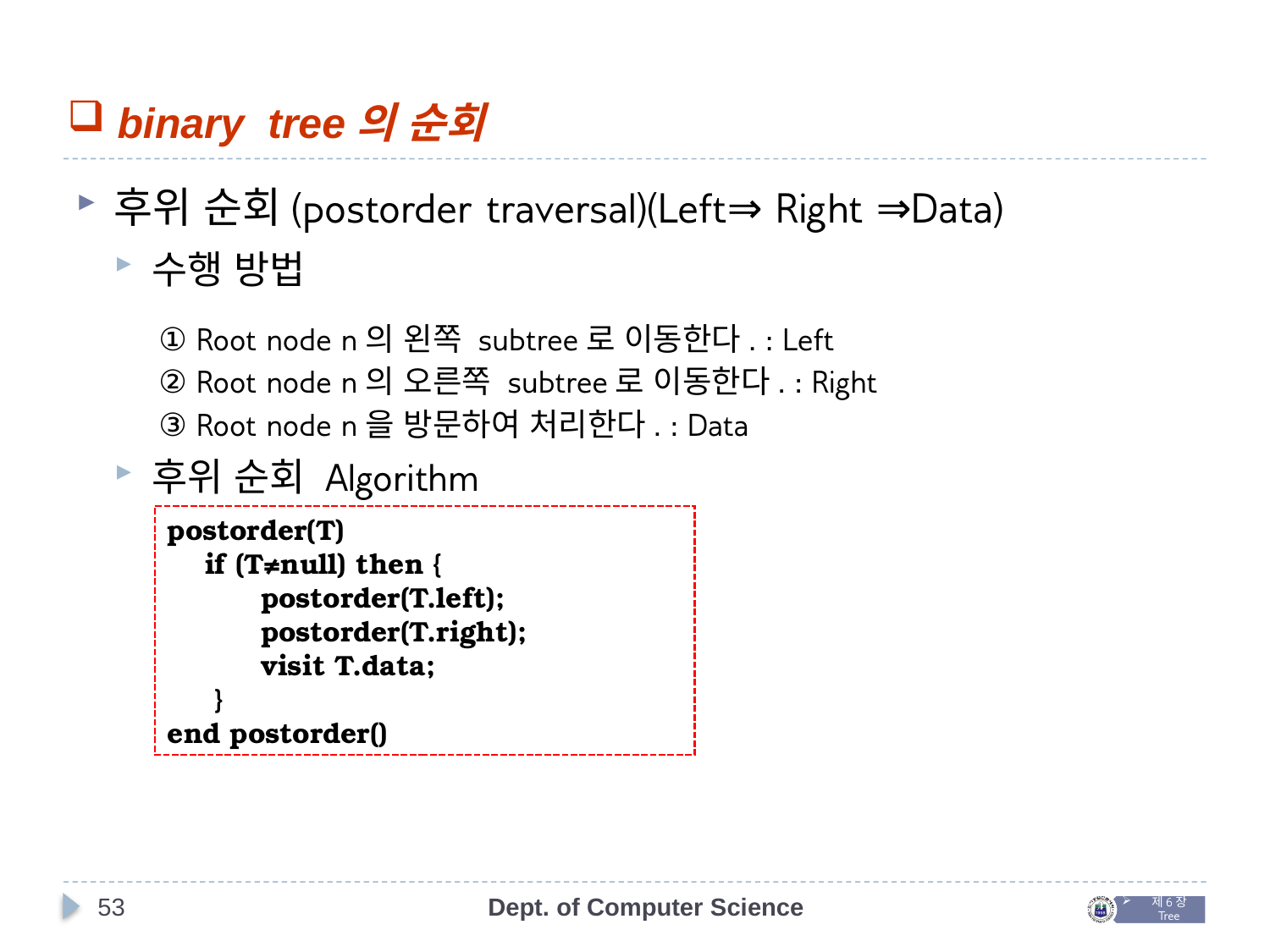

binary  tree의 순회
후위 순회(postorder traversal)(Left⇒ Right ⇒Data)
수행 방법
① Root node n의 왼쪽 subtree로 이동한다. : Left
② Root node n의 오른쪽 subtree로 이동한다. : Right
③ Root node n을 방문하여 처리한다. : Data
후위 순회 Algorithm

postorder(T)
    if (T≠null) then {
          postorder(T.left);
          postorder(T.right);
          visit T.data;
     }
end postorder()
53
Dept. of Computer Science